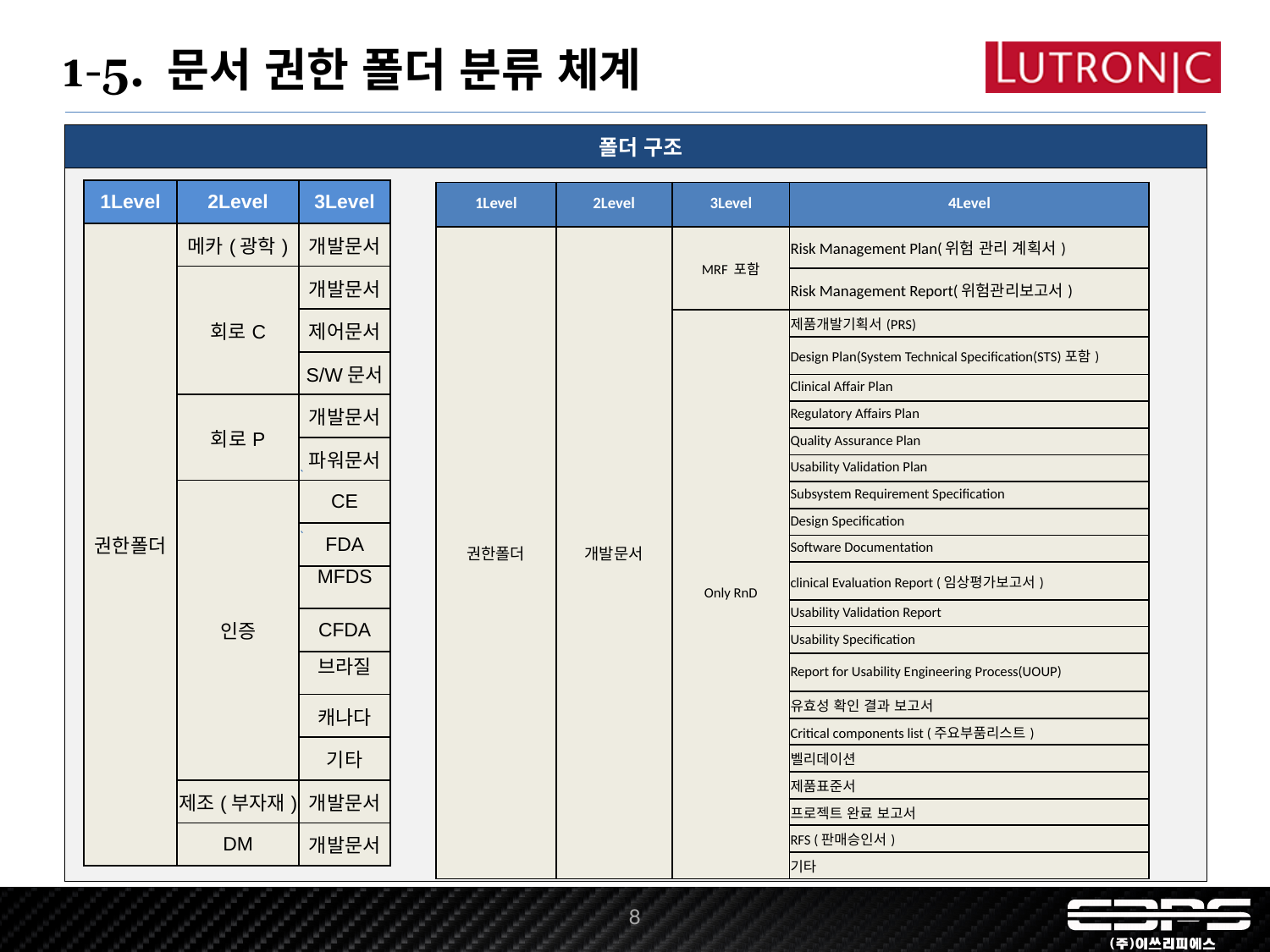

1-5. 문서 권한 폴더 분류 체계
| 폴더 구조 |
| --- |
|  |
| 1Level | 2Level | 3Level |
| --- | --- | --- |
| 권한폴더 | 메카(광학) | 개발문서 |
|  | 회로C | 개발문서 |
|  |  | 제어문서 |
|  |  | S/W문서 |
|  | 회로P | 개발문서 |
|  |  | 파워문서 |
|  | 인증 | CE |
|  |  | FDA |
|  |  | MFDS |
|  |  | CFDA |
|  |  | 브라질 |
|  |  | 캐나다 |
|  |  | 기타 |
|  | 제조(부자재) | 개발문서 |
|  | DM | 개발문서 |
| 1Level | 2Level | 3Level | 4Level |
| --- | --- | --- | --- |
| 권한폴더 | 개발문서 | MRF 포함 | Risk Management Plan(위험 관리 계획서) |
|  |  |  | Risk Management Report(위험관리보고서) |
|  |  | Only RnD | 제품개발기획서(PRS) |
|  |  |  | Design Plan(System Technical Specification(STS)포함) |
|  |  |  | Clinical Affair Plan |
|  |  |  | Regulatory Affairs Plan |
|  |  |  | Quality Assurance Plan |
|  |  |  | Usability Validation Plan |
|  |  |  | Subsystem Requirement Specification |
|  |  |  | Design Specification |
|  |  |  | Software Documentation |
|  |  |  | clinical Evaluation Report (임상평가보고서) |
|  |  |  | Usability Validation Report |
|  |  |  | Usability Specification |
|  |  |  | Report for Usability Engineering Process(UOUP) |
|  |  |  | 유효성 확인 결과 보고서 |
|  |  |  | Critical components list (주요부품리스트) |
|  |  |  | 벨리데이션 |
|  |  |  | 제품표준서 |
|  |  |  | 프로젝트 완료 보고서 |
|  |  |  | RFS (판매승인서) |
|  |  |  | 기타 |